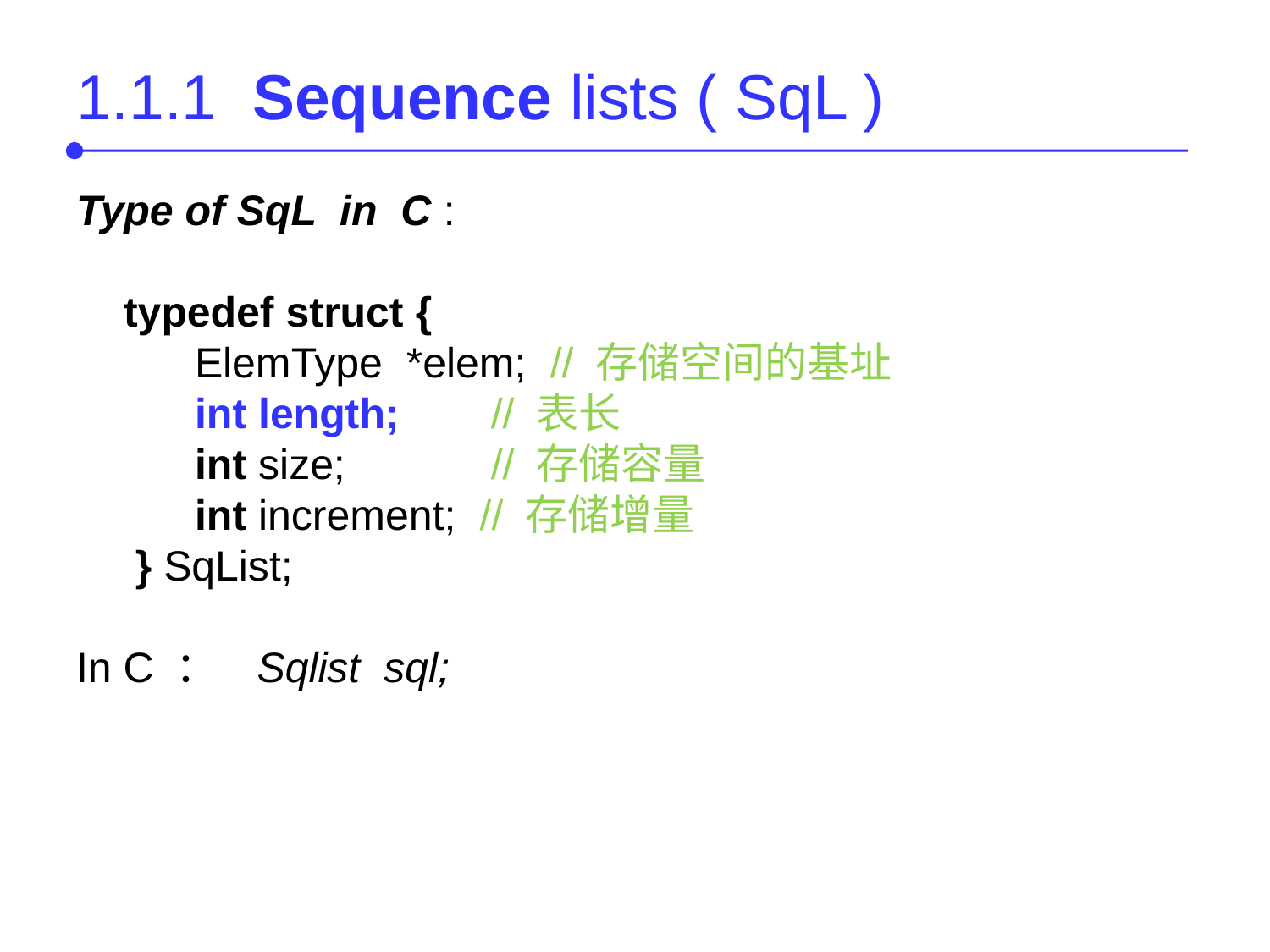

1.1.1  Sequence lists ( SqL )
Type of SqL  in  C :

    typedef struct {
          ElemType  *elem;  // 存储空间的基址
          int length;　   // 表长
          int size; 　　   // 存储容量
          int increment;  // 存储增量
     } SqList;

In C ：   Sqlist  sql;